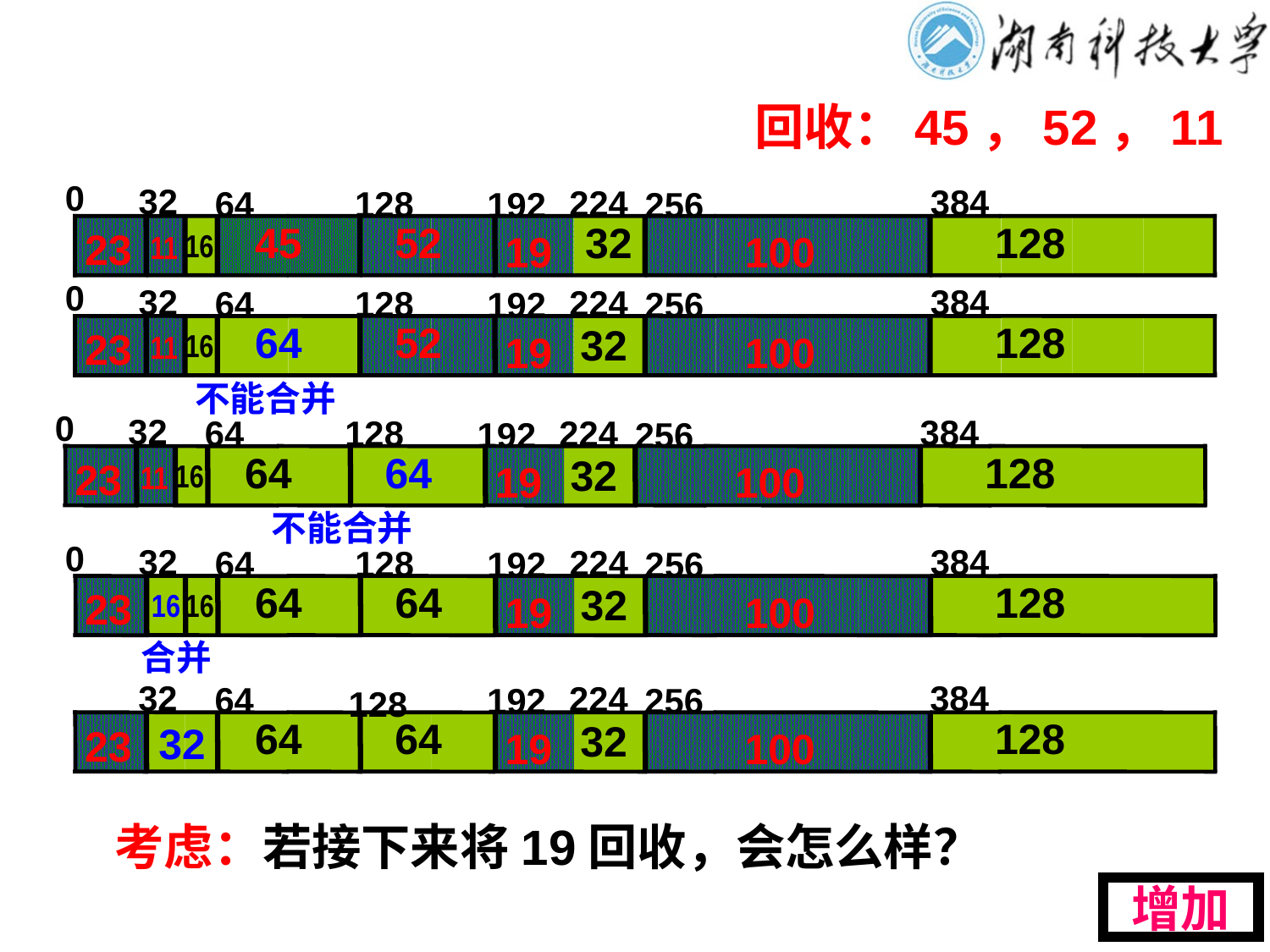

回收：45，52，11
0
32
384
224
64
128
192
256

45

52

32

128

23
16
19
100
11

0
32
384
224
64
128
192
256

64

52

128

32
23
16
19
100
11

不能合并
0
32
384
224
64
128
192
256

64

64

128

32
23
16
19
100
11

不能合并
0
32
384
224
64
128
192
256

64

64

128

32
23
16
19
100
16

合并
32
384
224
64
192
256
128

64

64

128

32
32
23
19
100

考虑：若接下来将19回收，会怎么样？
增加